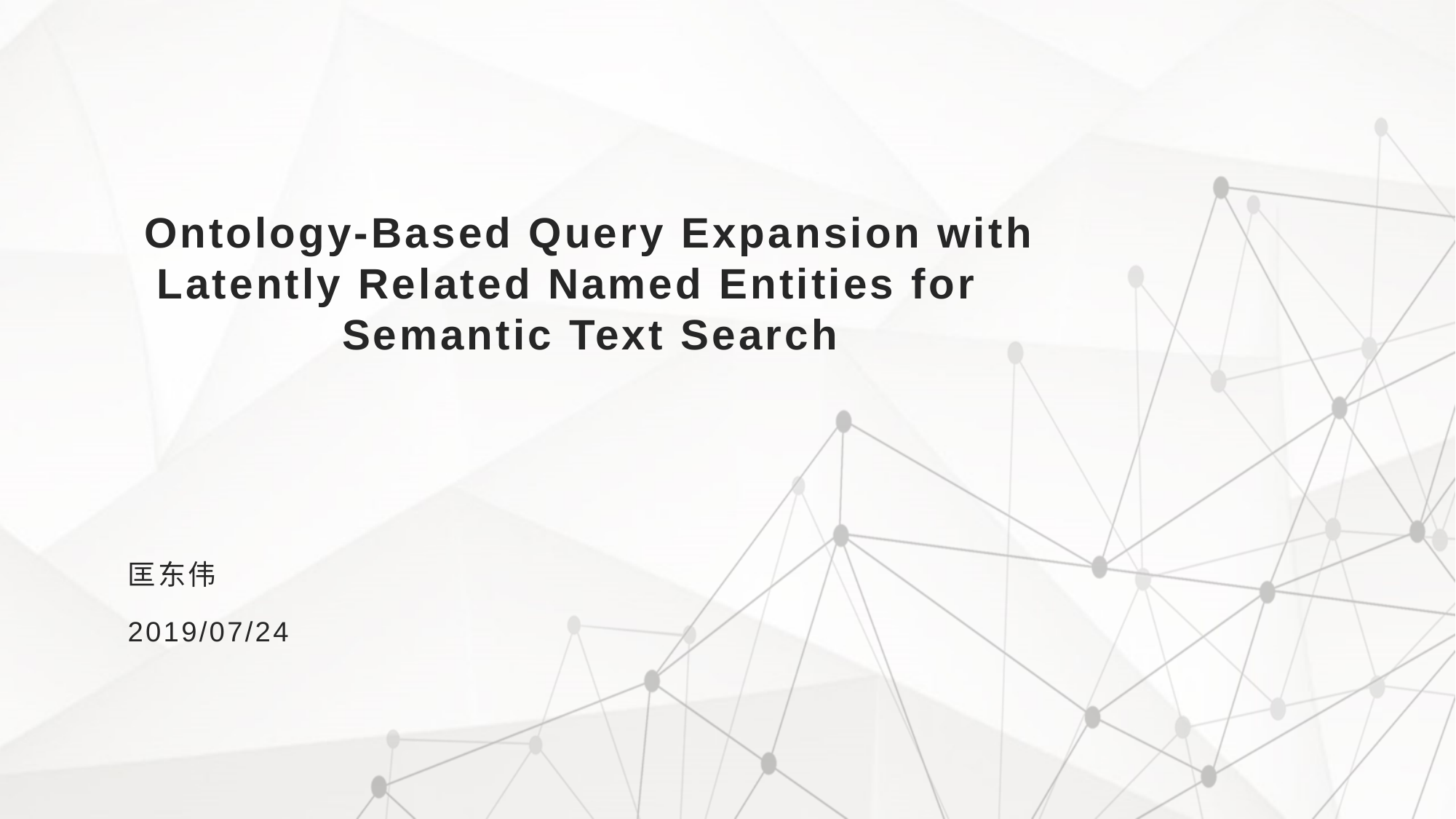

# Ontology-Based Query Expansion with Latently Related Named Entities for    Semantic Text Search
匡东伟
2019/07/24